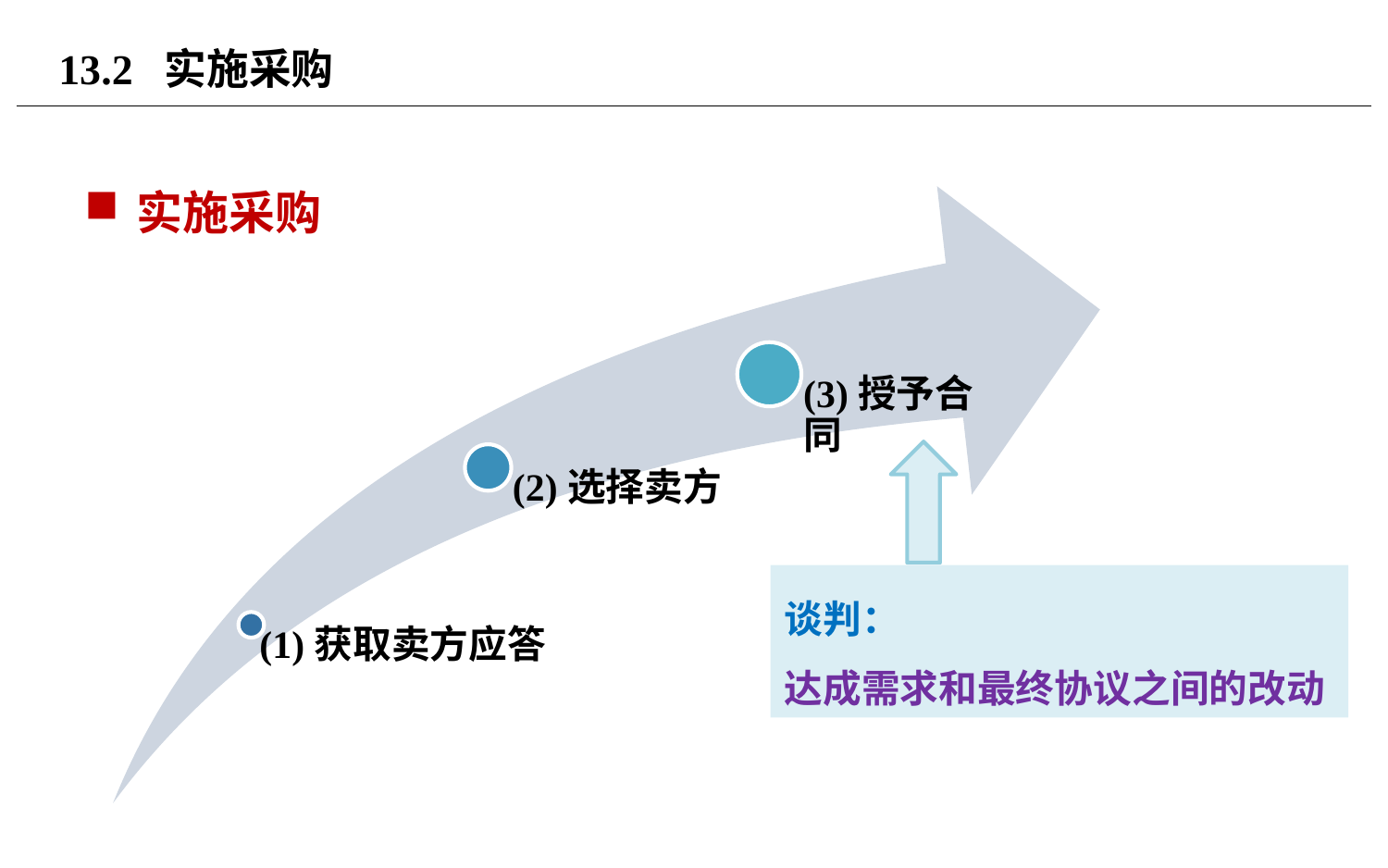

# 13.2  实施采购
实施采购

(1)获取卖方应答
(2)选择卖方
(3)授予合同

谈判：
达成需求和最终协议之间的改动